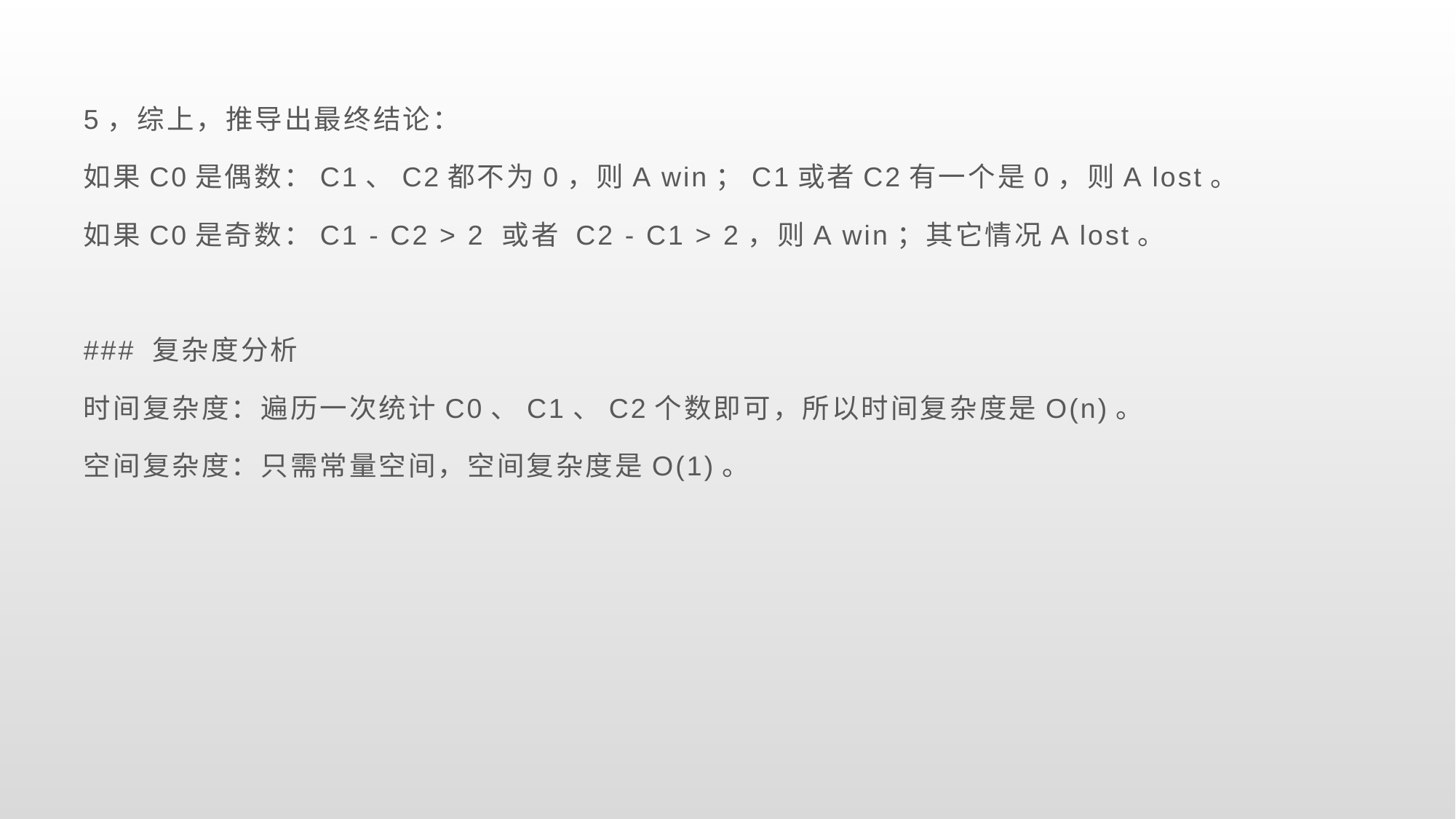

5，综上，推导出最终结论：
如果C0是偶数：C1、C2都不为0，则A win；C1或者C2有一个是0，则A lost。
如果C0是奇数：C1 - C2 > 2 或者 C2 - C1 > 2，则A win；其它情况A lost。

### 复杂度分析
时间复杂度：遍历一次统计C0、C1、C2个数即可，所以时间复杂度是O(n)。
空间复杂度：只需常量空间，空间复杂度是O(1)。